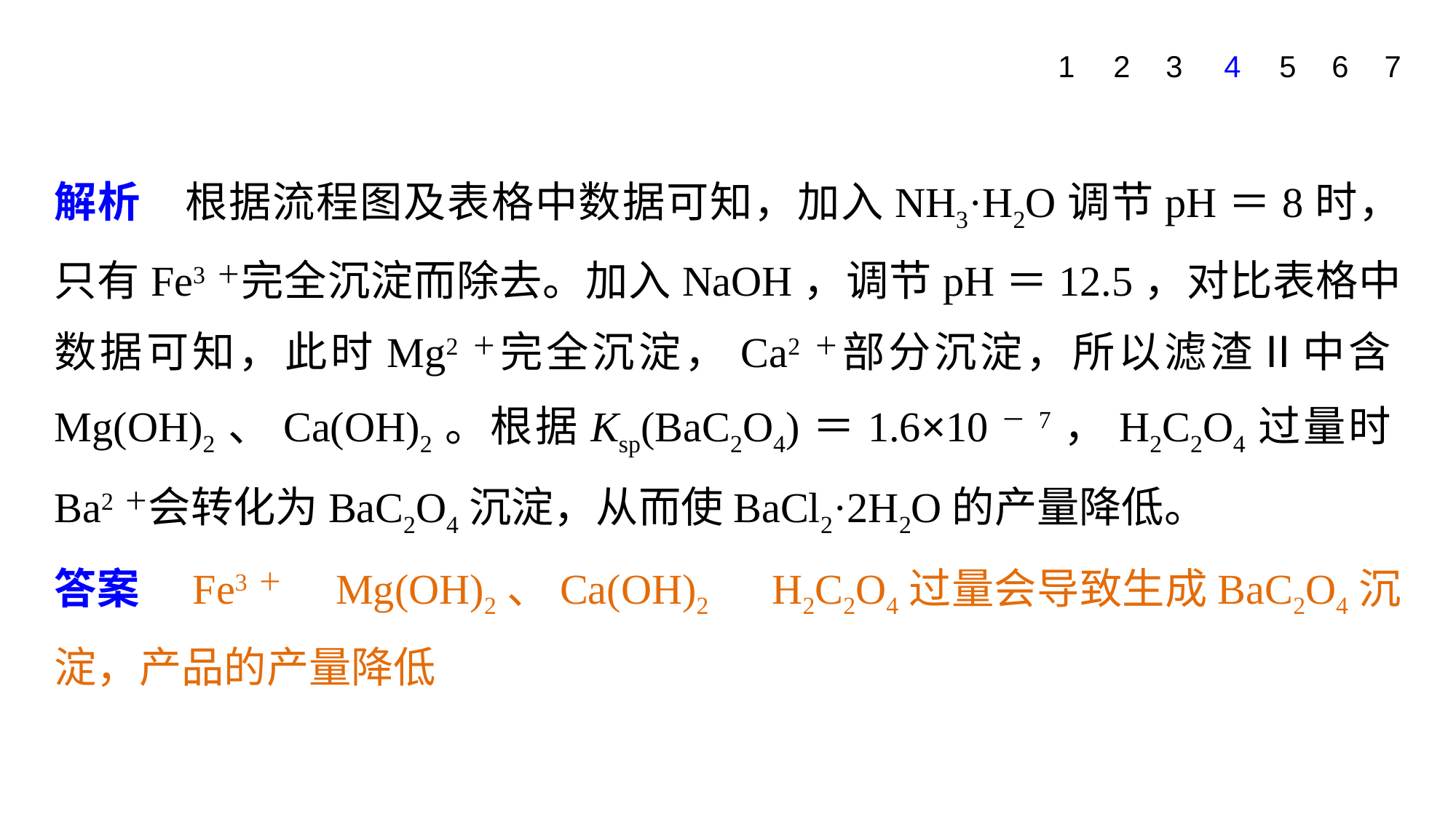

1
2
3
4
5
6
7
解析　根据流程图及表格中数据可知，加入NH3·H2O调节pH＝8时，只有Fe3＋完全沉淀而除去。加入NaOH，调节pH＝12.5，对比表格中数据可知，此时Mg2＋完全沉淀，Ca2＋部分沉淀，所以滤渣Ⅱ中含Mg(OH)2、Ca(OH)2。根据Ksp(BaC2O4)＝1.6×10－7，H2C2O4过量时Ba2＋会转化为BaC2O4沉淀，从而使BaCl2·2H2O的产量降低。
答案　Fe3＋　Mg(OH)2、Ca(OH)2　H2C2O4过量会导致生成BaC2O4沉淀，产品的产量降低